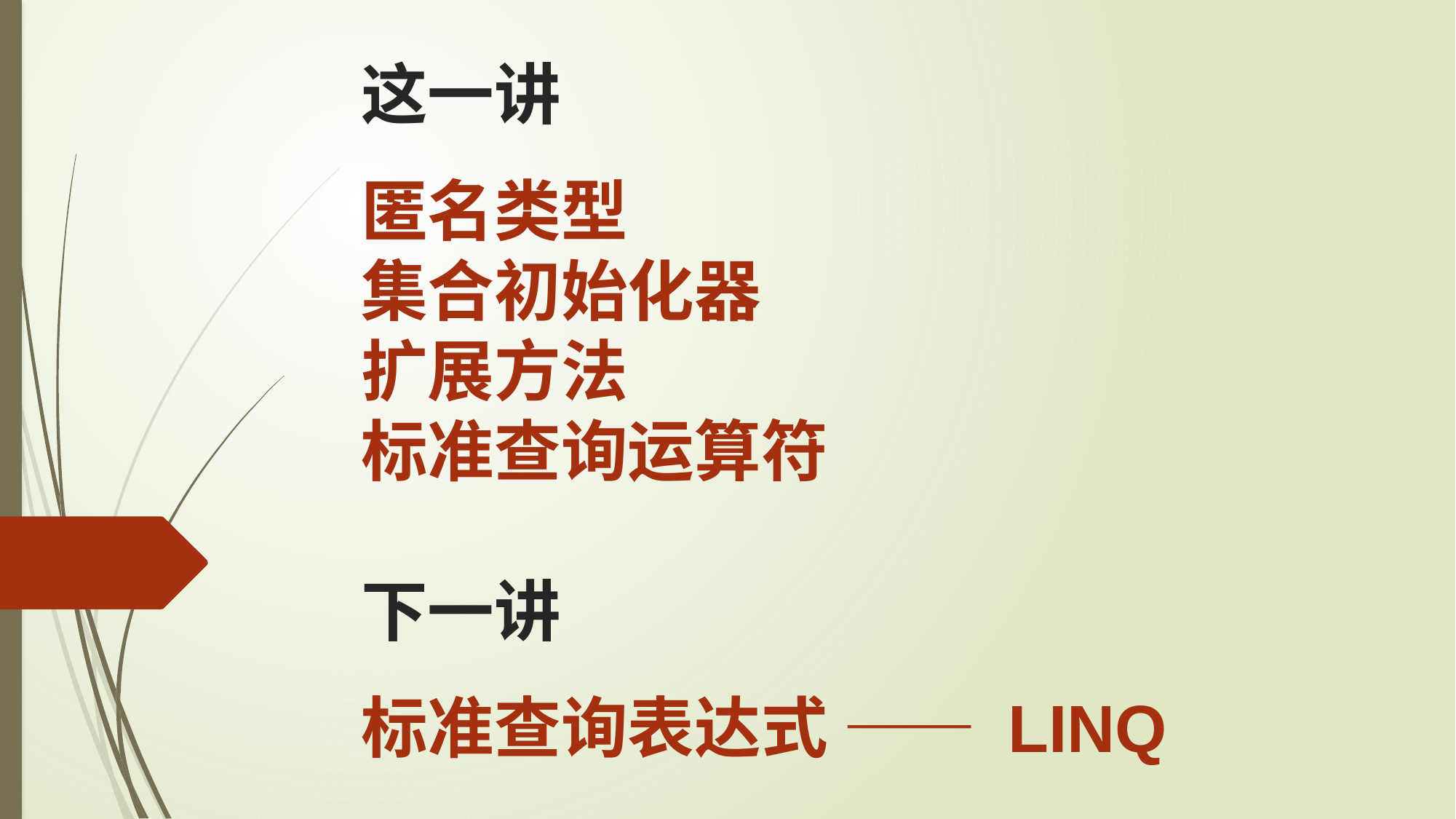

这一讲

匿名类型
集合初始化器
扩展方法
标准查询运算符

下一讲

标准查询表达式 —— LINQ